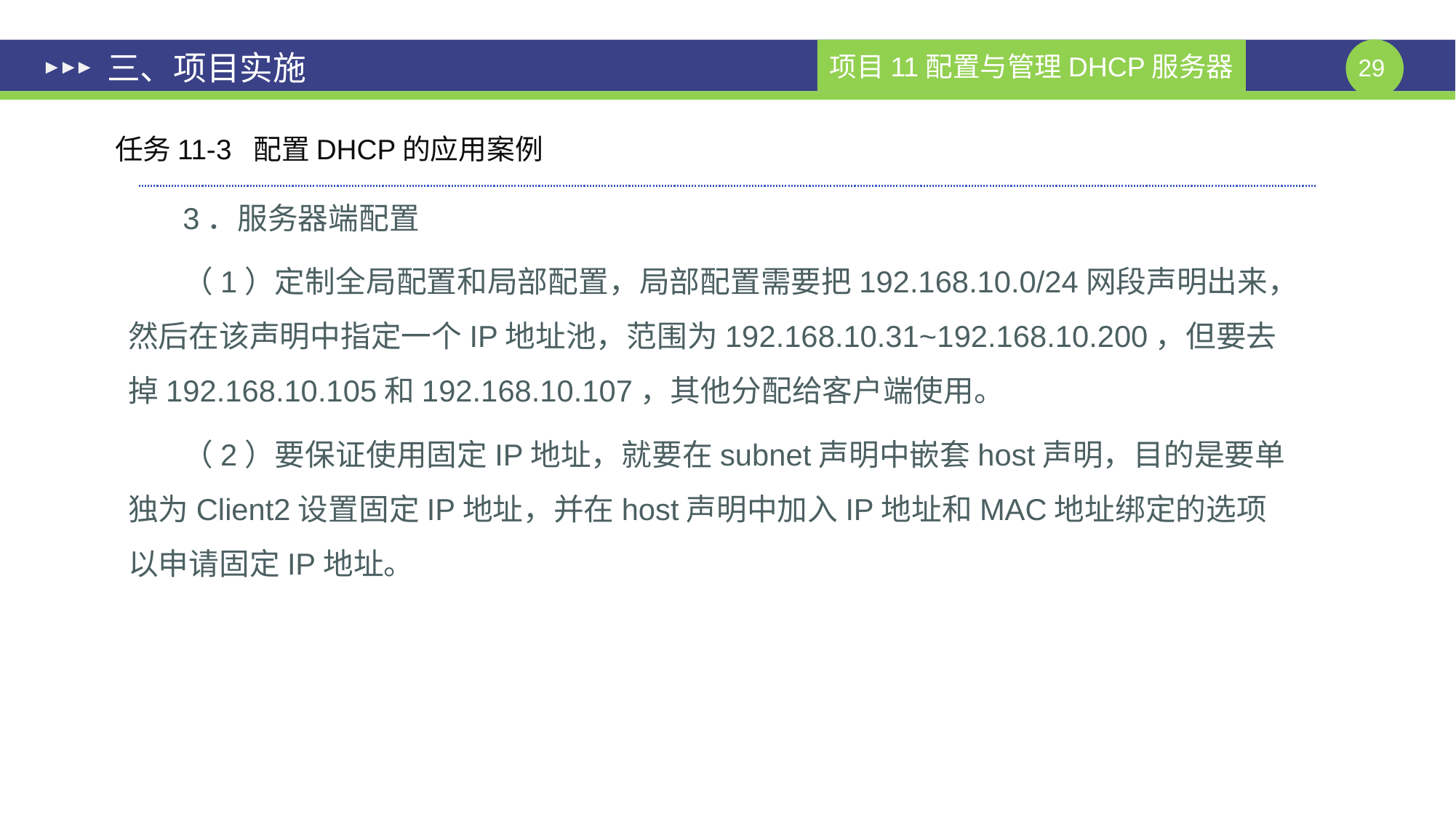

# 三、项目实施
任务11-3  配置DHCP的应用案例
3．服务器端配置
（1）定制全局配置和局部配置，局部配置需要把192.168.10.0/24网段声明出来，然后在该声明中指定一个IP地址池，范围为192.168.10.31~192.168.10.200，但要去掉192.168.10.105和192.168.10.107，其他分配给客户端使用。
（2）要保证使用固定IP地址，就要在subnet声明中嵌套host声明，目的是要单独为Client2设置固定IP地址，并在host声明中加入IP地址和MAC地址绑定的选项以申请固定IP地址。